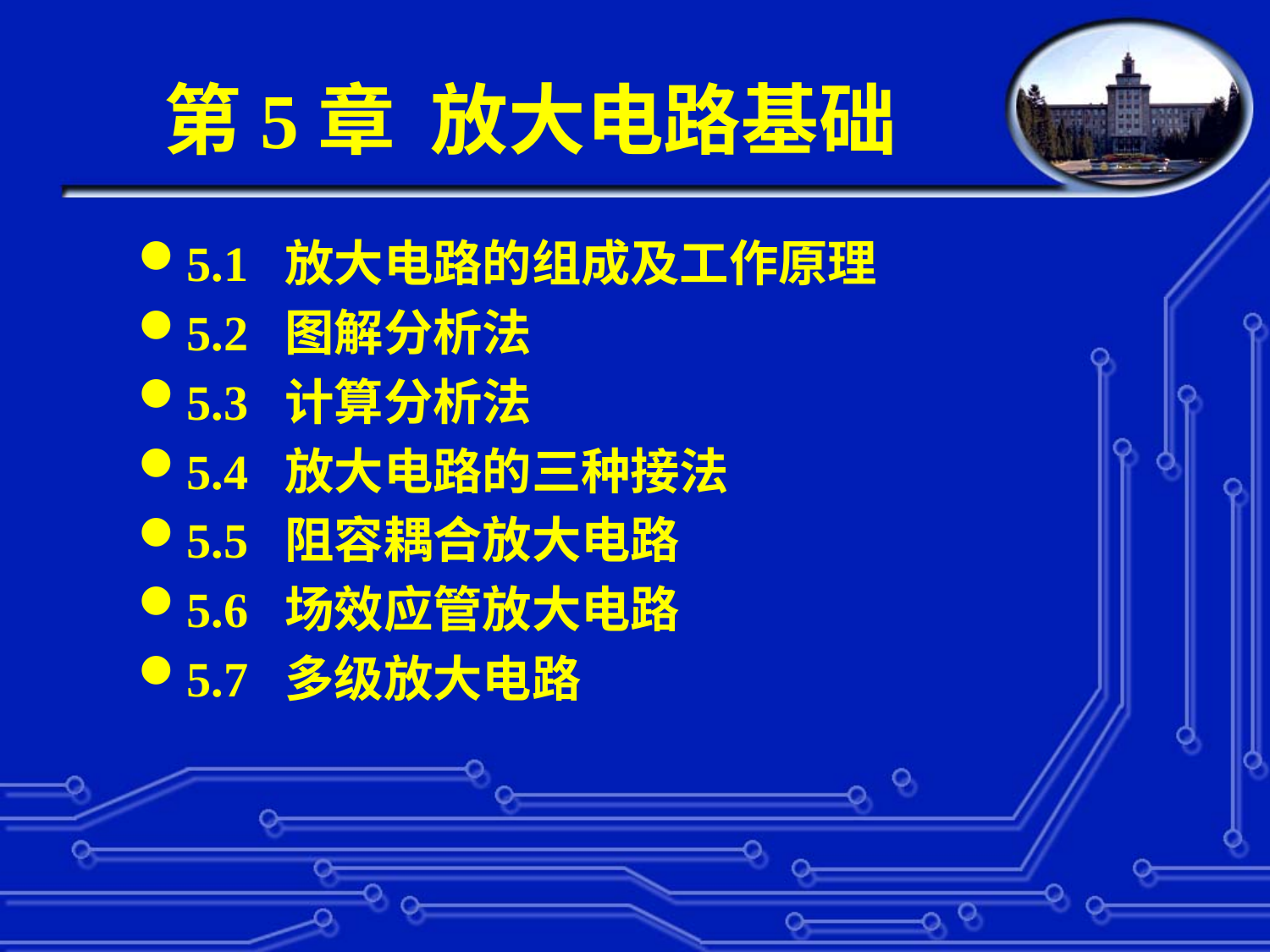

# 第5章  放大电路基础
5.1  放大电路的组成及工作原理
5.2  图解分析法
5.3  计算分析法
5.4  放大电路的三种接法
5.5  阻容耦合放大电路
5.6  场效应管放大电路
5.7  多级放大电路